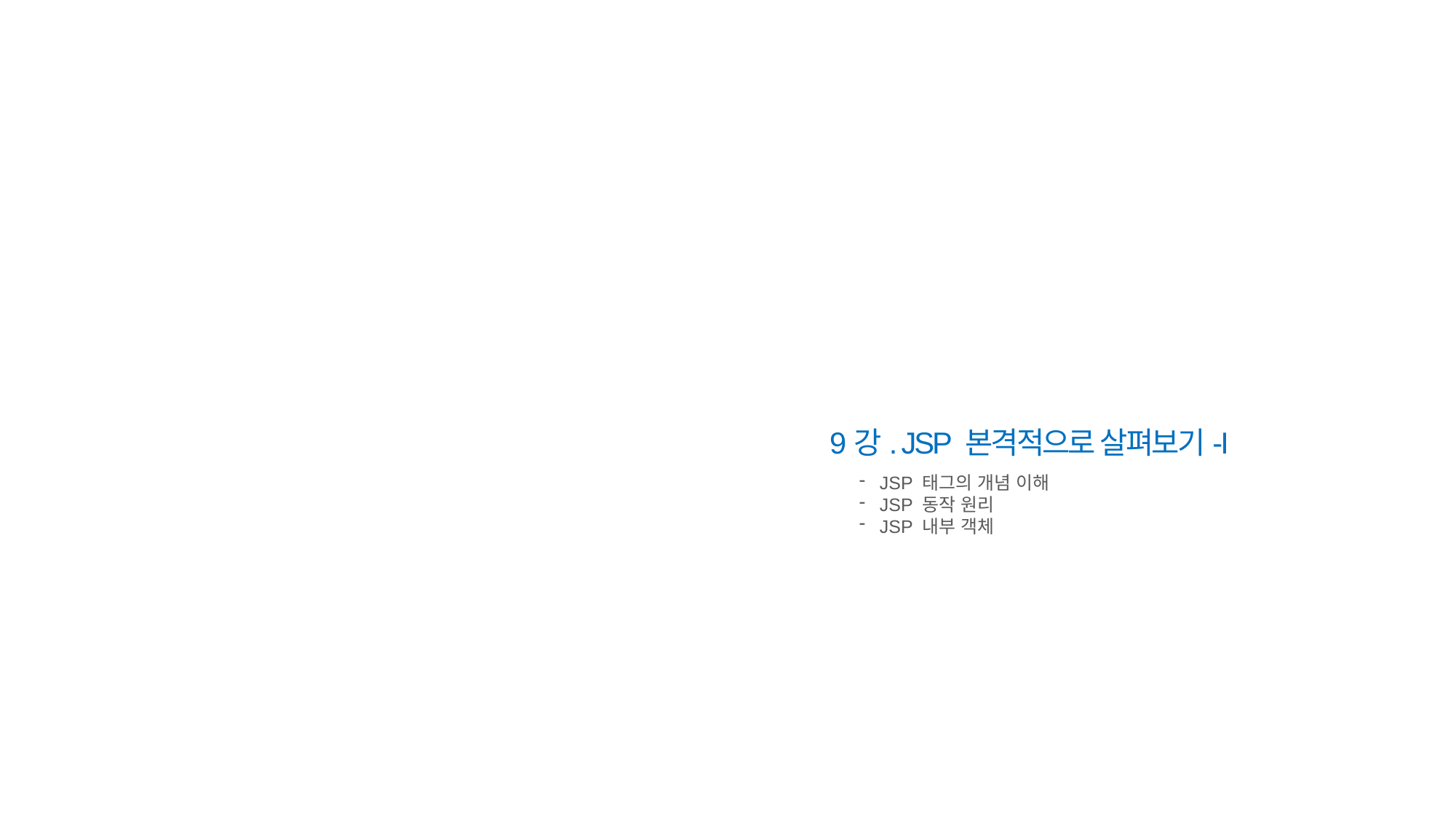

9강. JSP 본격적으로 살펴보기-I
JSP 태그의 개념 이해
JSP 동작 원리
JSP 내부 객체